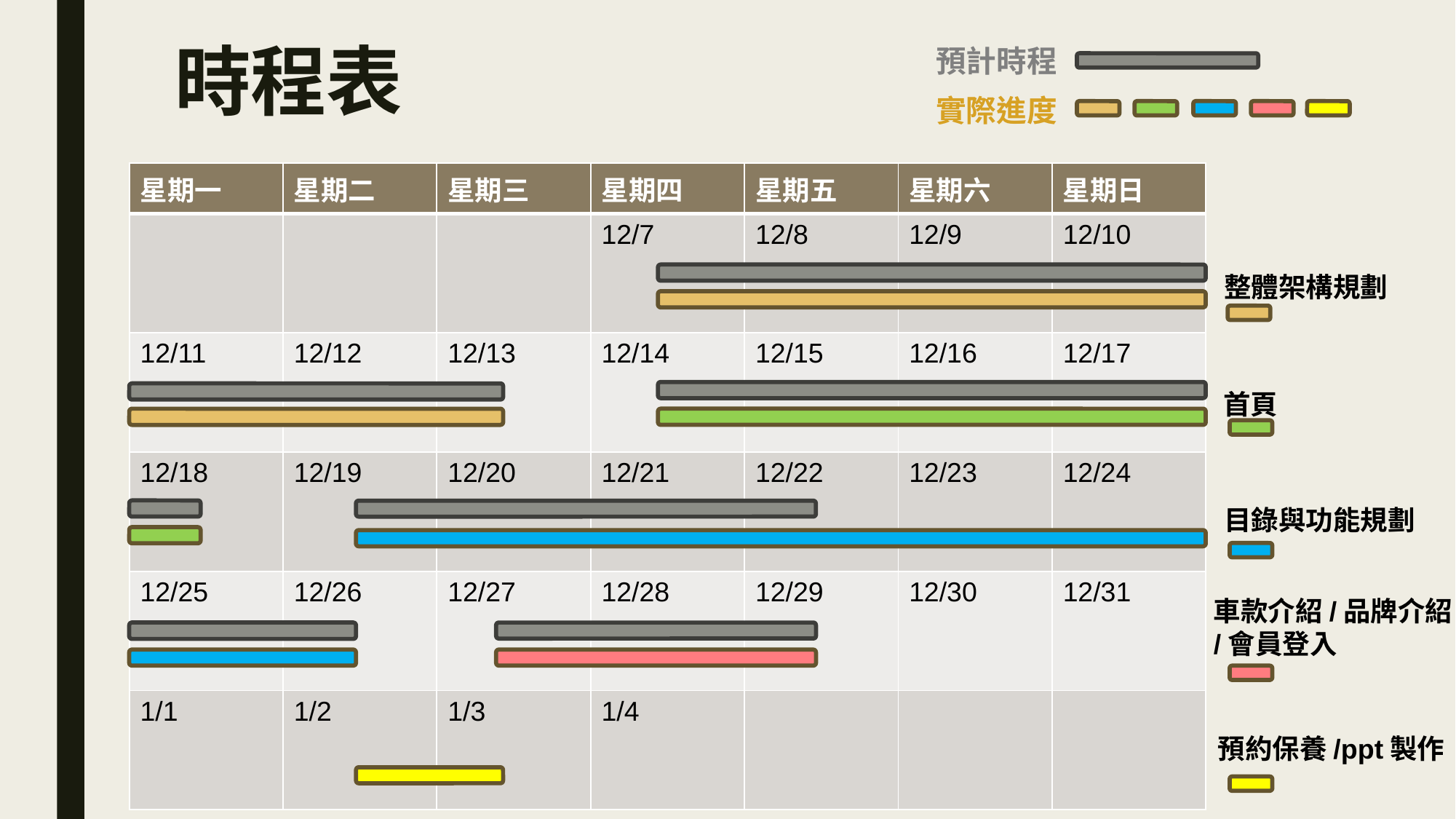

預計時程
# 時程表

實際進度

| 星期一 | 星期二 | 星期三 | 星期四 | 星期五 | 星期六 | 星期日 |
| --- | --- | --- | --- | --- | --- | --- |
|  |  |  | 12/7 | 12/8 | 12/9 | 12/10 |
| 12/11 | 12/12 | 12/13 | 12/14 | 12/15 | 12/16 | 12/17 |
| 12/18 | 12/19 | 12/20 | 12/21 | 12/22 | 12/23 | 12/24 |
| 12/25 | 12/26 | 12/27 | 12/28 | 12/29 | 12/30 | 12/31 |
| 1/1 | 1/2 | 1/3 | 1/4 |  |  |  |

整體架構規劃

首頁

目錄與功能規劃

車款介紹/品牌介紹
/會員登入

預約保養/ppt製作